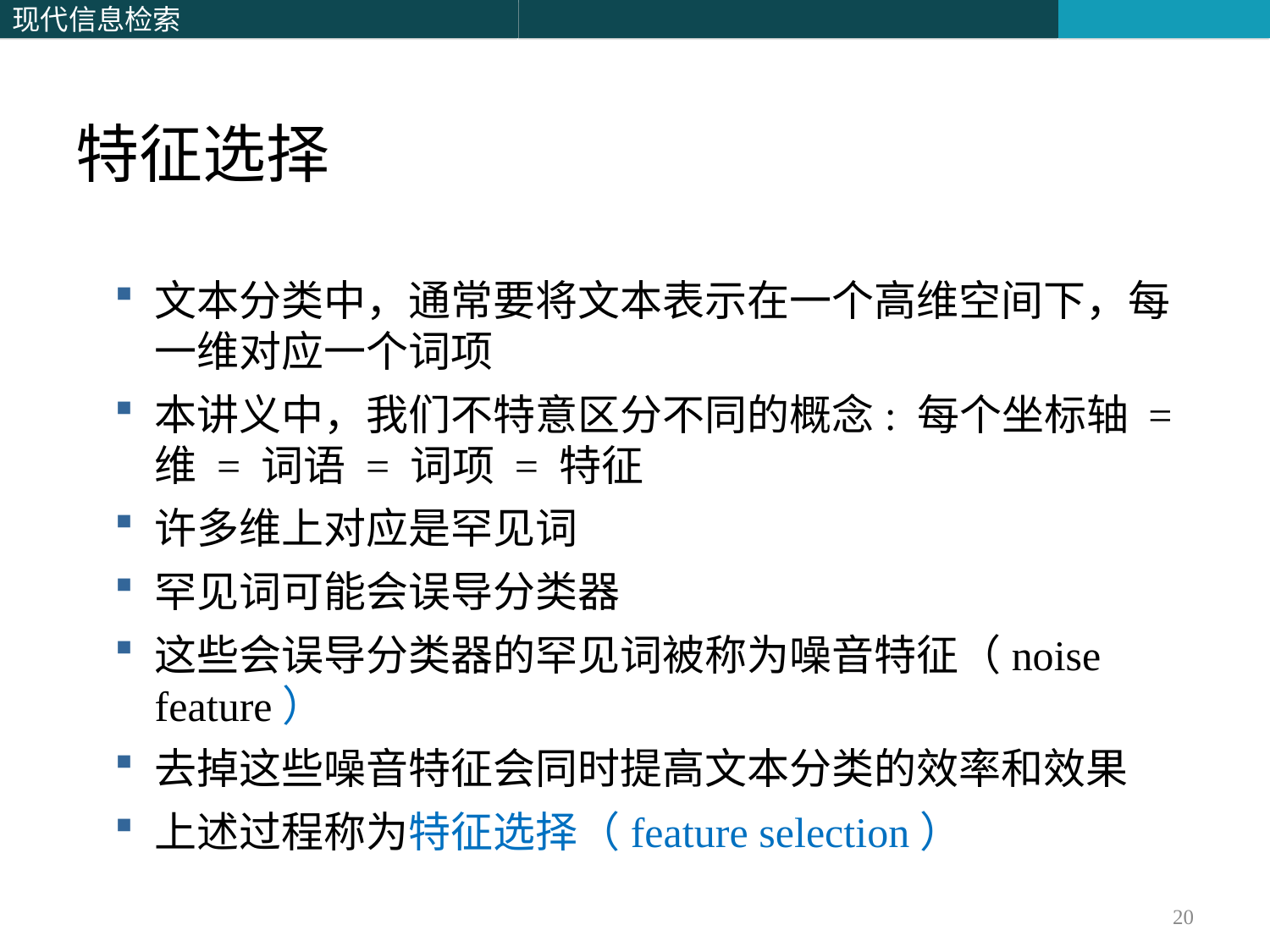

特征选择
文本分类中，通常要将文本表示在一个高维空间下，每一维对应一个词项
本讲义中，我们不特意区分不同的概念: 每个坐标轴 = 维 = 词语 = 词项 = 特征
许多维上对应是罕见词
罕见词可能会误导分类器
这些会误导分类器的罕见词被称为噪音特征（noise feature）
去掉这些噪音特征会同时提高文本分类的效率和效果
上述过程称为特征选择（feature selection）
20